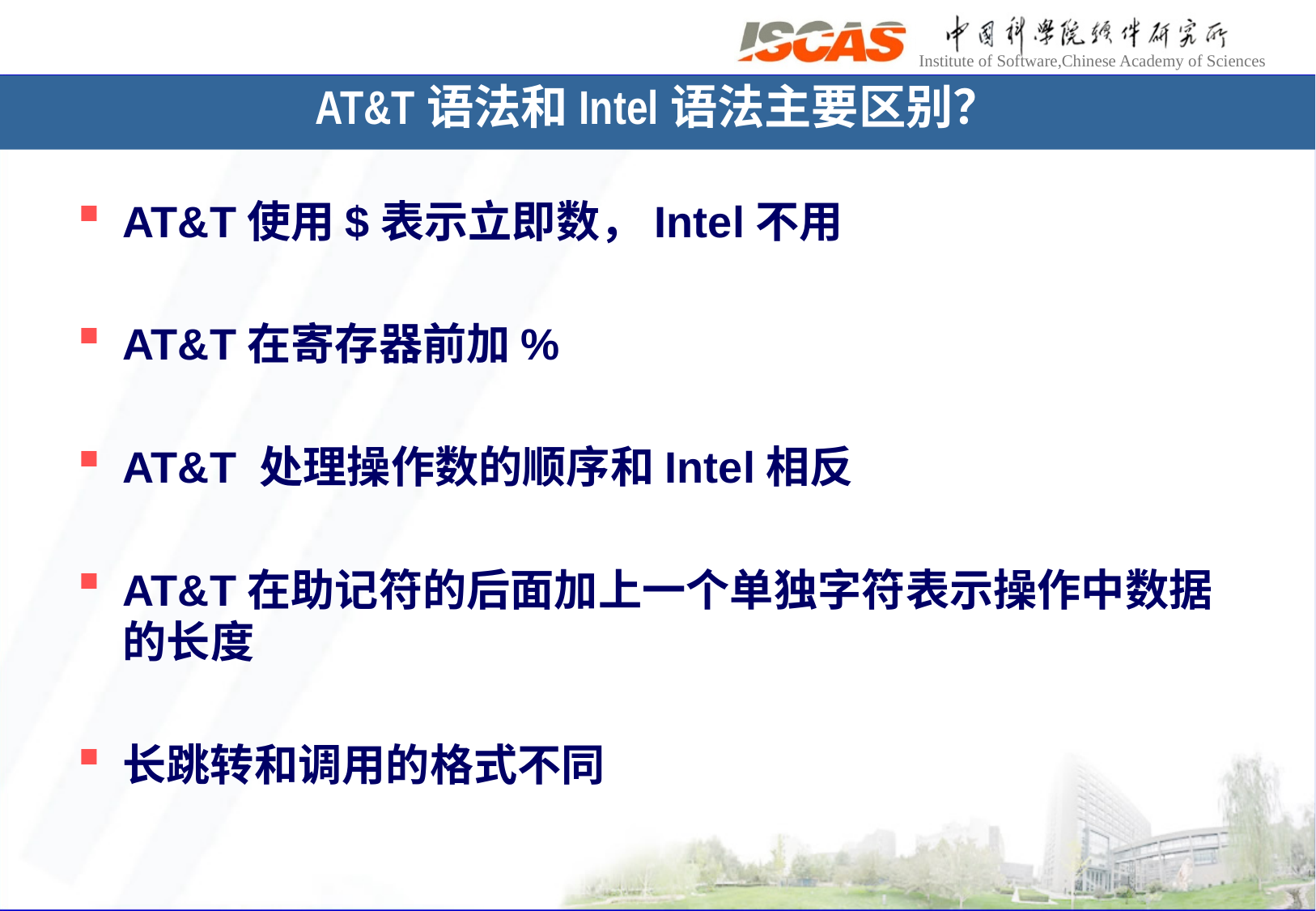

# AT&T语法和Intel语法主要区别？
AT&T使用$表示立即数，Intel不用

AT&T在寄存器前加%

AT&T 处理操作数的顺序和Intel相反

AT&T在助记符的后面加上一个单独字符表示操作中数据的长度

长跳转和调用的格式不同